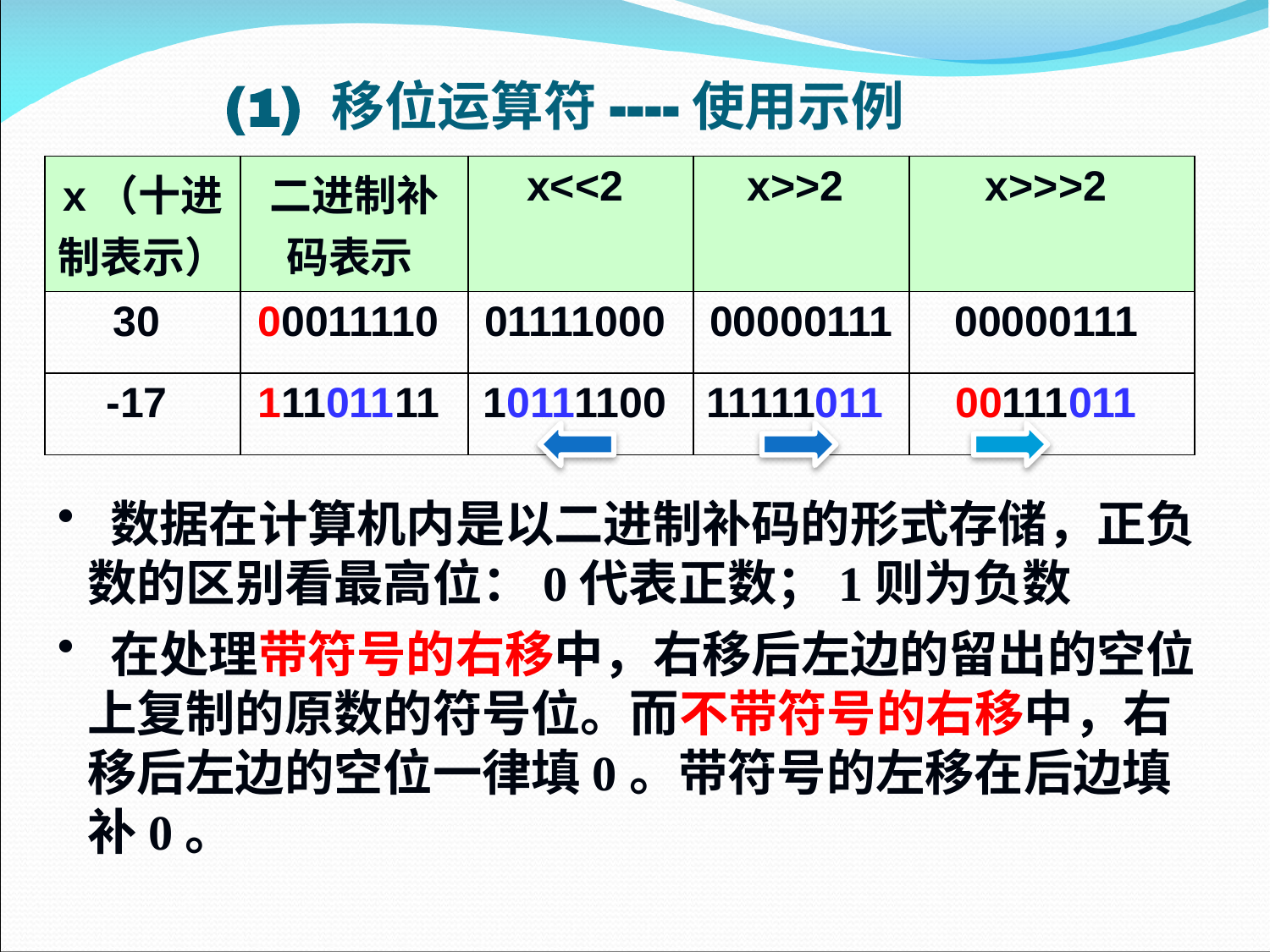

# (1) 移位运算符----使用示例
| x（十进制表示） | 二进制补码表示 | x<<2 | x>>2 | x>>>2 |
| --- | --- | --- | --- | --- |
| 30 | 00011110 | 01111000 | 00000111 | 00000111 |
| -17 | 11101111 | 10111100 | 11111011 | 00111011 |

 数据在计算机内是以二进制补码的形式存储，正负数的区别看最高位：0代表正数；1则为负数
 在处理带符号的右移中，右移后左边的留出的空位上复制的原数的符号位。而不带符号的右移中，右移后左边的空位一律填0。带符号的左移在后边填补0。